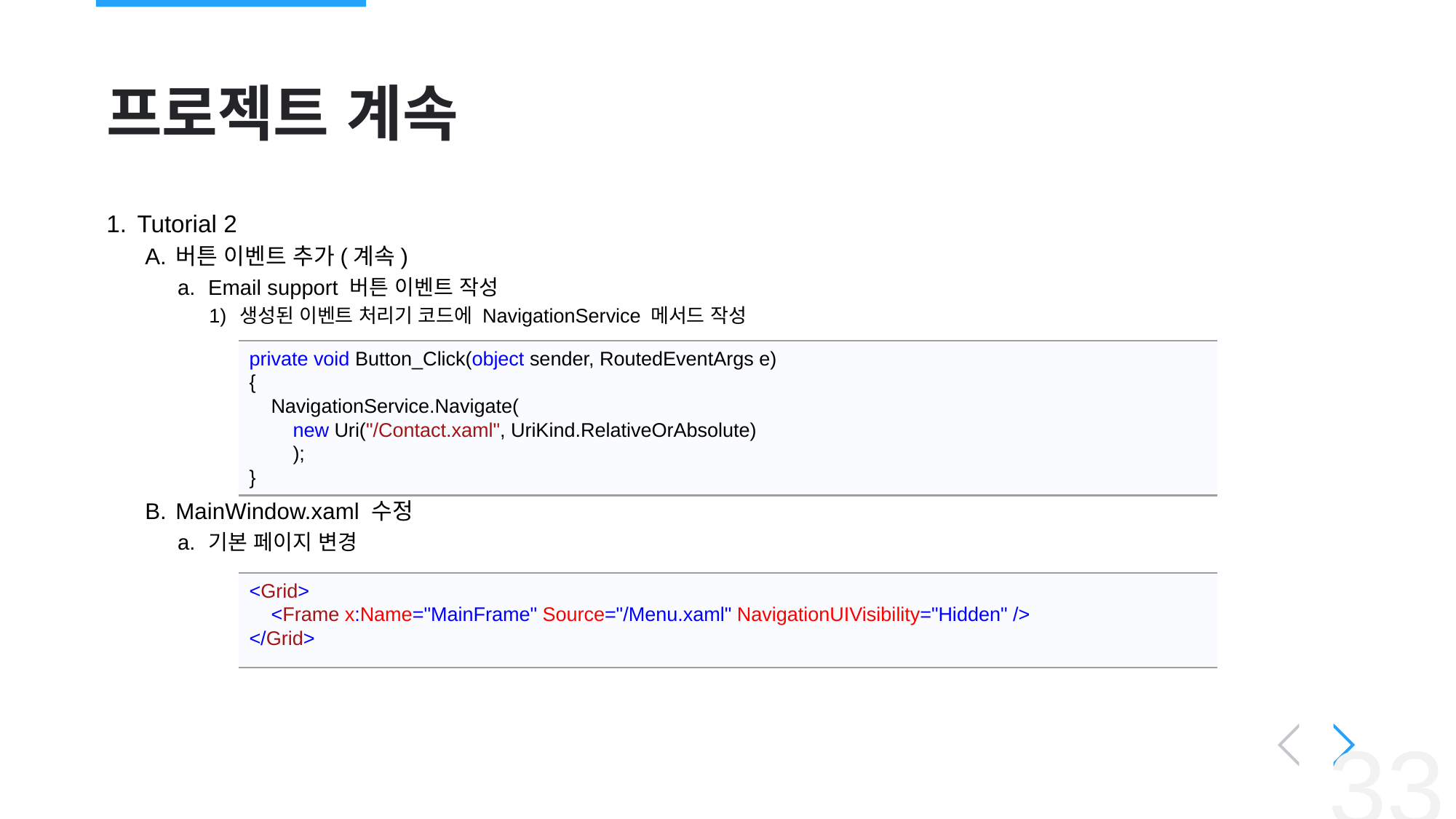

# 프로젝트 계속
Tutorial 2
버튼 이벤트 추가(계속)
Email support 버튼 이벤트 작성
생성된 이벤트 처리기 코드에 NavigationService 메서드 작성

MainWindow.xaml 수정
기본 페이지 변경

private void Button_Click(object sender, RoutedEventArgs e)
{
    NavigationService.Navigate(
        new Uri("/Contact.xaml", UriKind.RelativeOrAbsolute)
        );
}
<Grid>
    <Frame x:Name="MainFrame" Source="/Menu.xaml" NavigationUIVisibility="Hidden" />
</Grid>
33